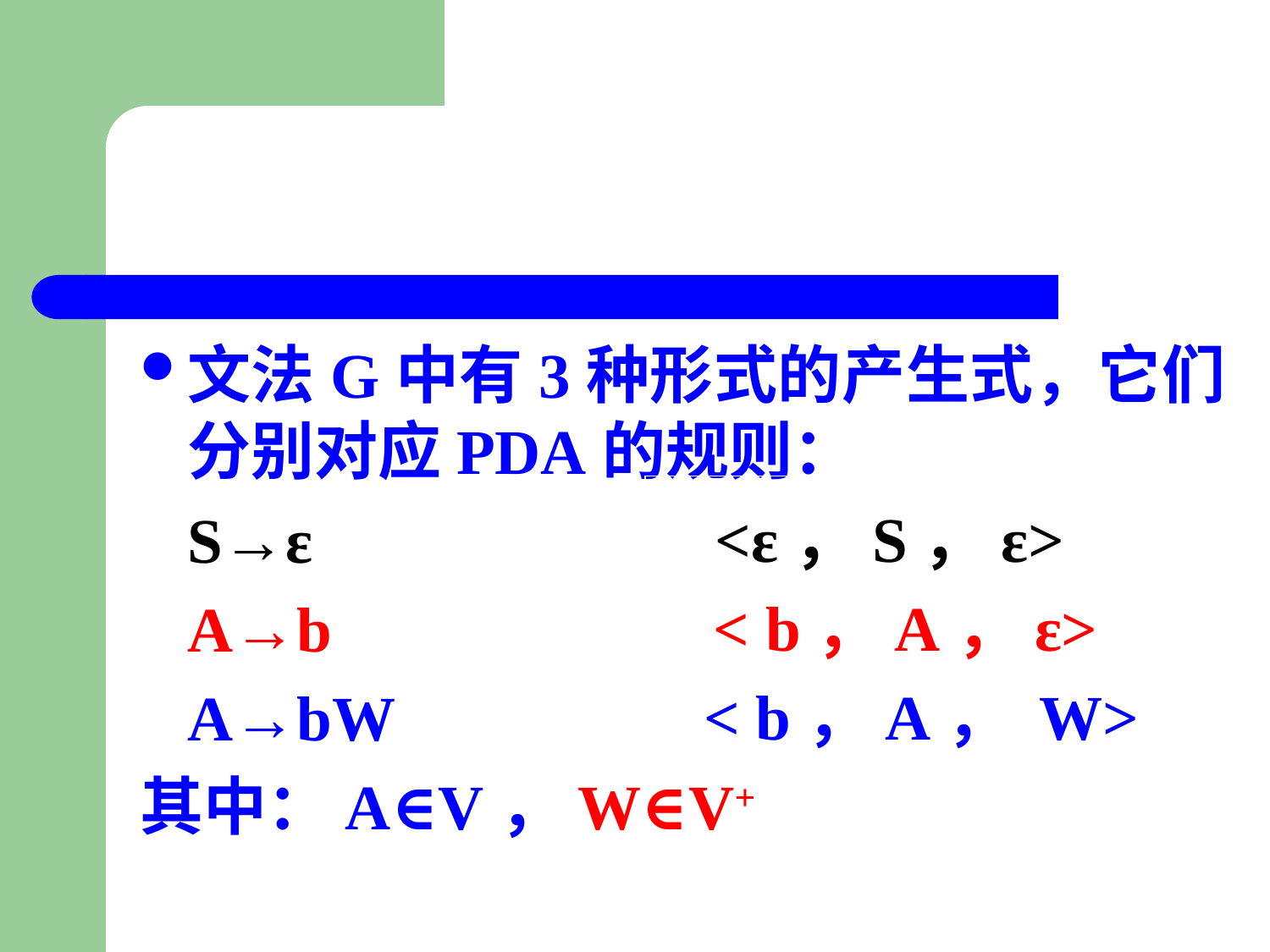

#
文法G中有3种形式的产生式，它们分别对应PDA的规则：
   S→ε
   A→b
   A→bW
其中：A∈V，W∈V+
<ε，S，ε>
  < b，A，ε>
    < b，A， W>